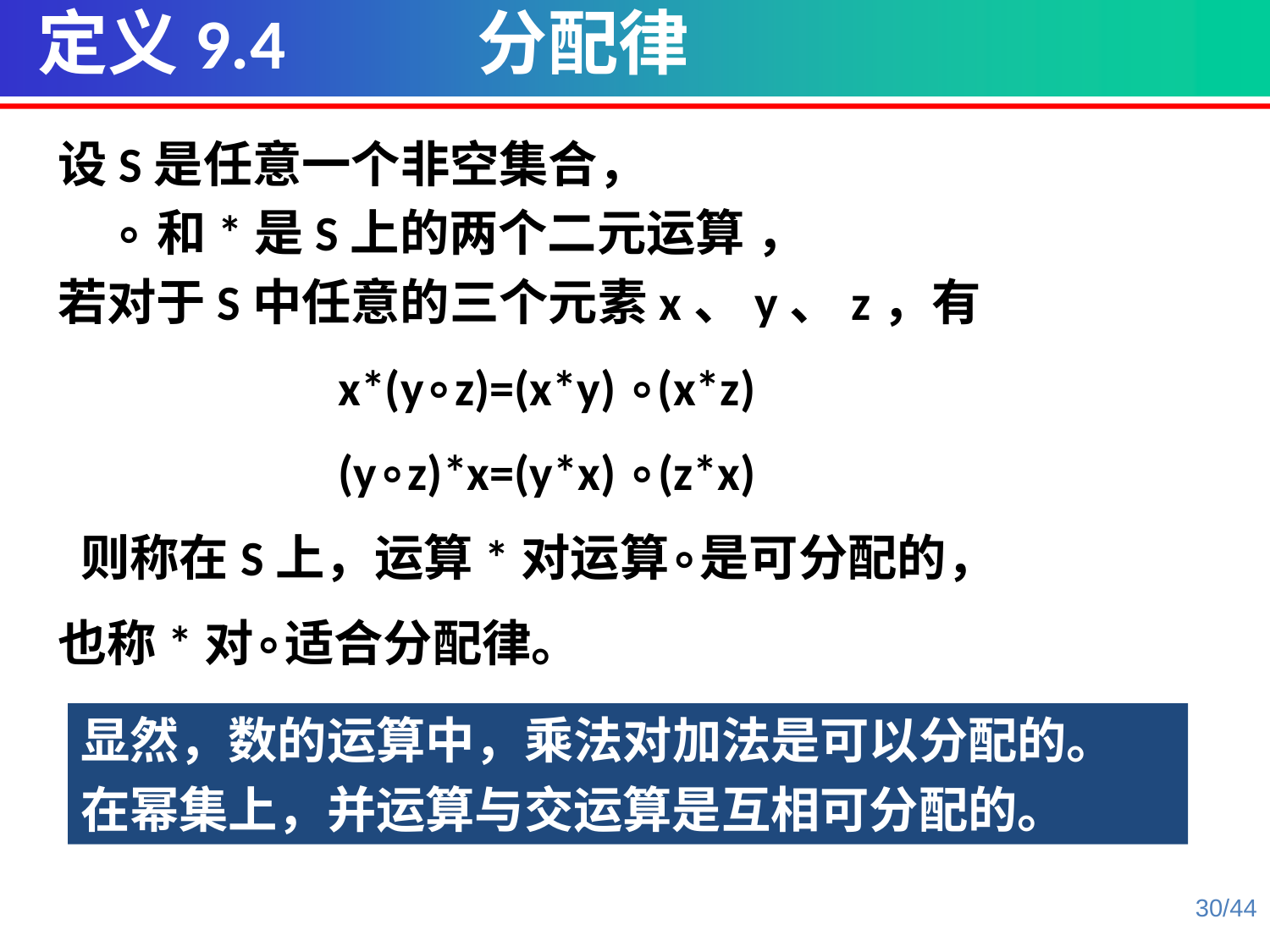

定义9.4           分配律
设S是任意一个非空集合，
     ∘和*是S上的两个二元运算 ，
若对于S中任意的三个元素x、y、z，有
                         x*(y∘z)=(x*y) ∘(x*z)
                         (y∘z)*x=(y*x) ∘(z*x)
 则称在S上，运算*对运算∘是可分配的，
也称*对∘适合分配律。
显然，数的运算中，乘法对加法是可以分配的。
在幂集上，并运算与交运算是互相可分配的。
30/44